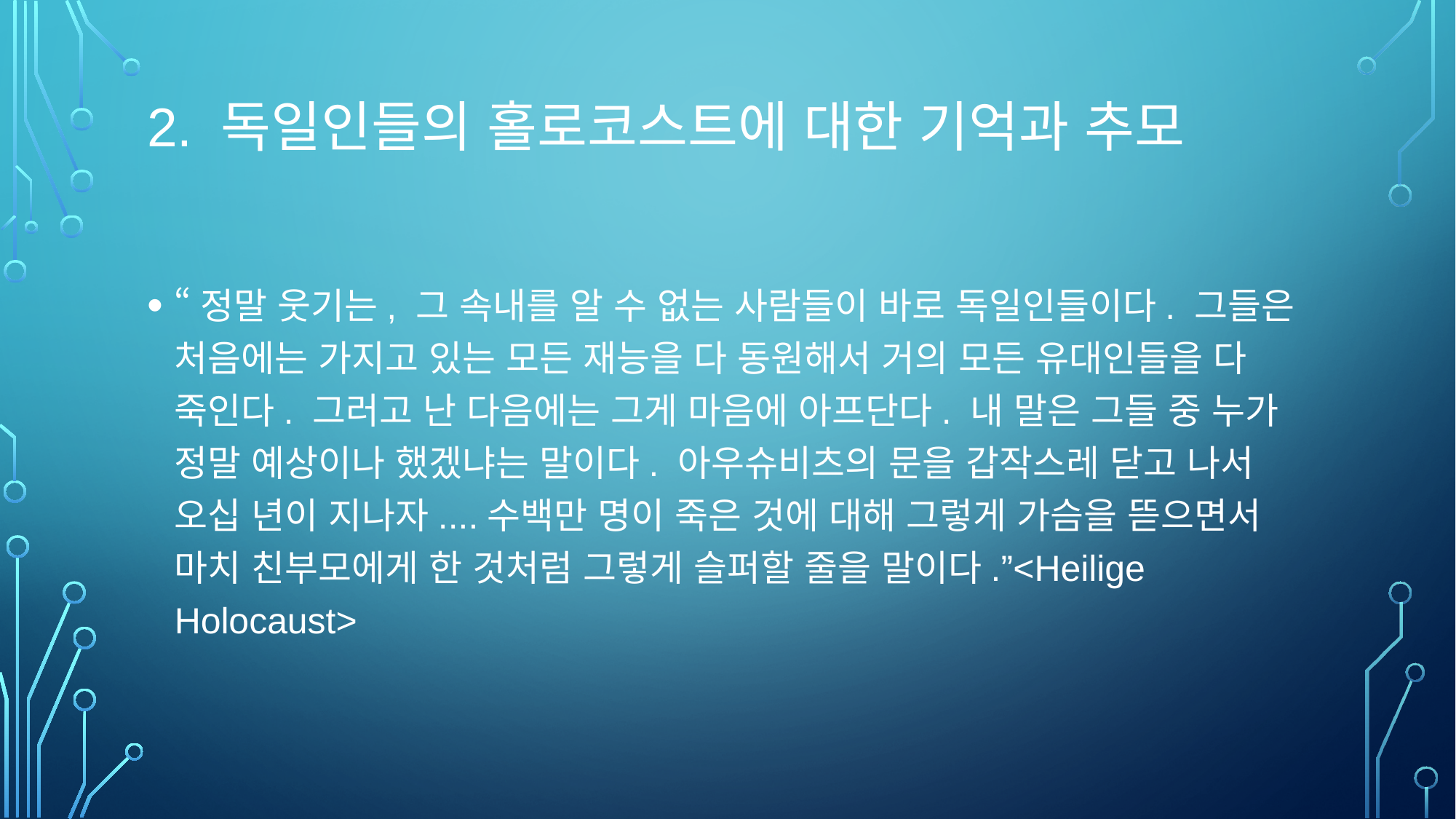

# 2. 독일인들의 홀로코스트에 대한 기억과 추모
“정말 웃기는, 그 속내를 알 수 없는 사람들이 바로 독일인들이다. 그들은 처음에는 가지고 있는 모든 재능을 다 동원해서 거의 모든 유대인들을 다 죽인다. 그러고 난 다음에는 그게 마음에 아프단다. 내 말은 그들 중 누가 정말 예상이나 했겠냐는 말이다. 아우슈비츠의 문을 갑작스레 닫고 나서 오십 년이 지나자....수백만 명이 죽은 것에 대해 그렇게 가슴을 뜯으면서 마치 친부모에게 한 것처럼 그렇게 슬퍼할 줄을 말이다.”<Heilige Holocaust>